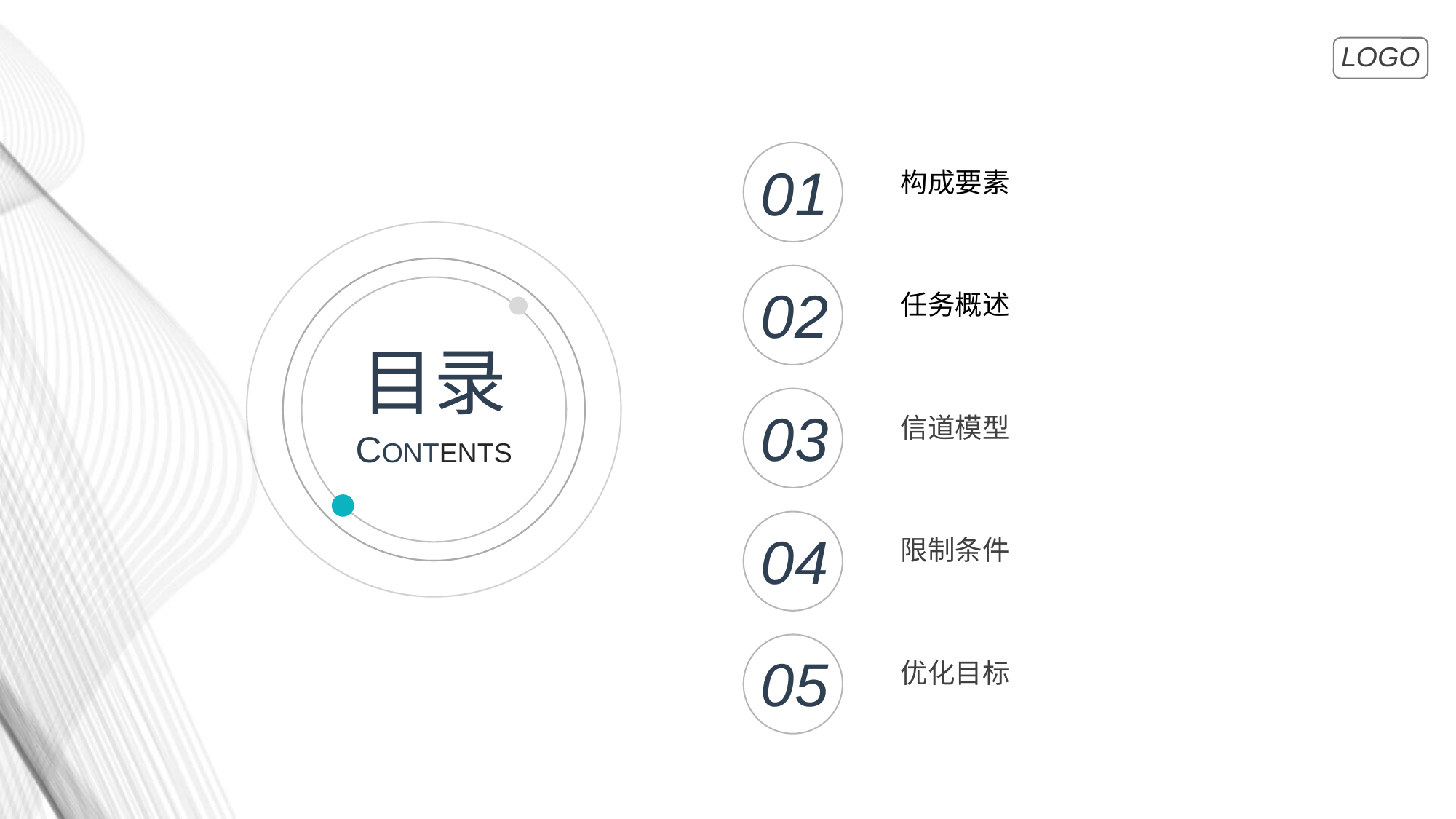

01
构成要素

02

任务概述

目录

03
信道模型
CONTENTS

04
限制条件

05
优化目标